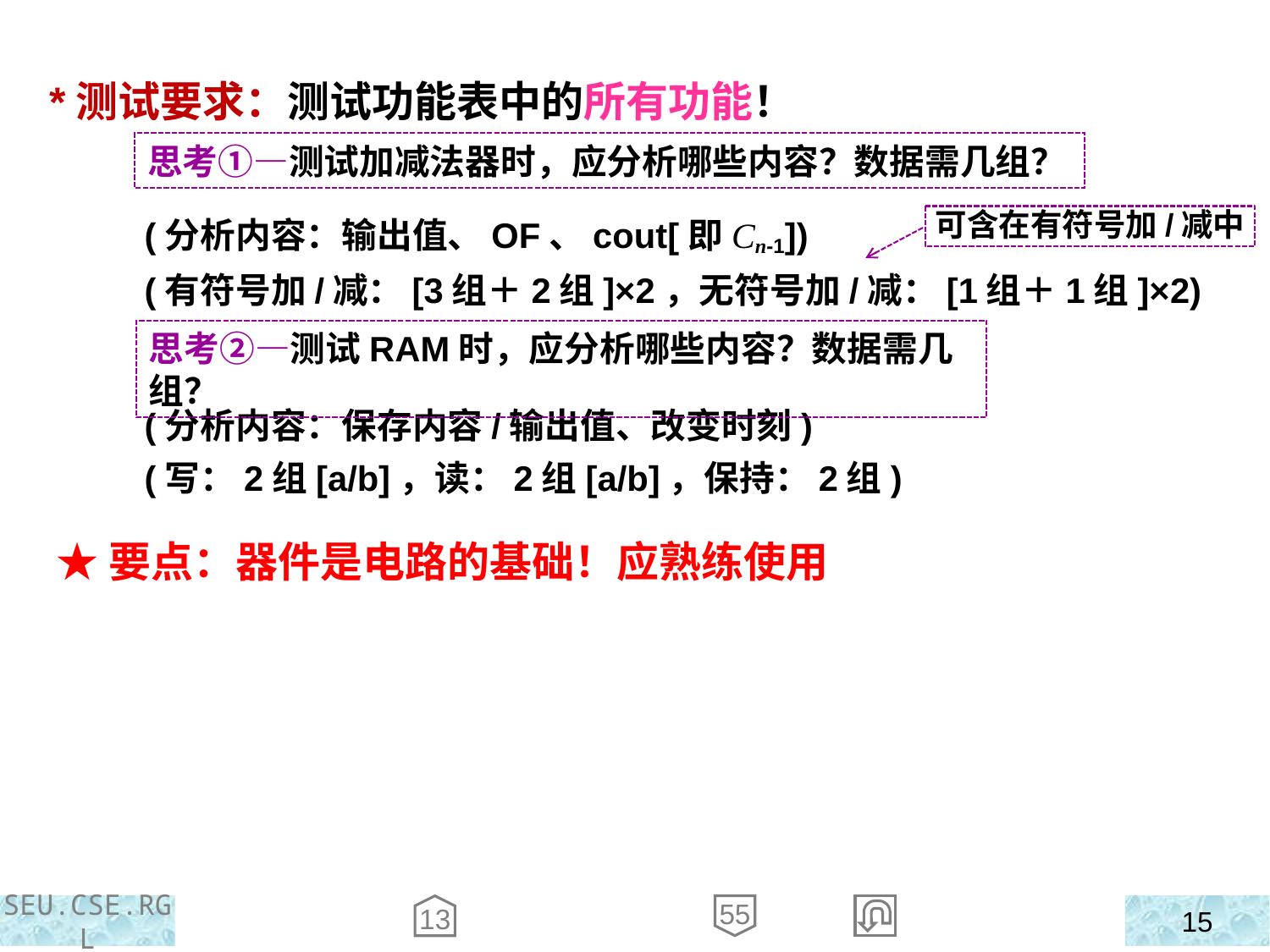

*测试要求：测试功能表中的所有功能！
思考①—测试加减法器时，应分析哪些内容？数据需几组？
           (分析内容：输出值、OF、cout[即Cn-1])
           (有符号加/减：[3组＋2组]×2，无符号加/减：[1组＋1组]×2)
可含在有符号加/减中
思考②—测试RAM时，应分析哪些内容？数据需几组？
           (分析内容：保存内容/输出值、改变时刻)
           (写：2组[a/b]，读：2组[a/b]，保持：2组)
  ★要点：器件是电路的基础！应熟练使用

13
55
SEU.CSE.RGL
15